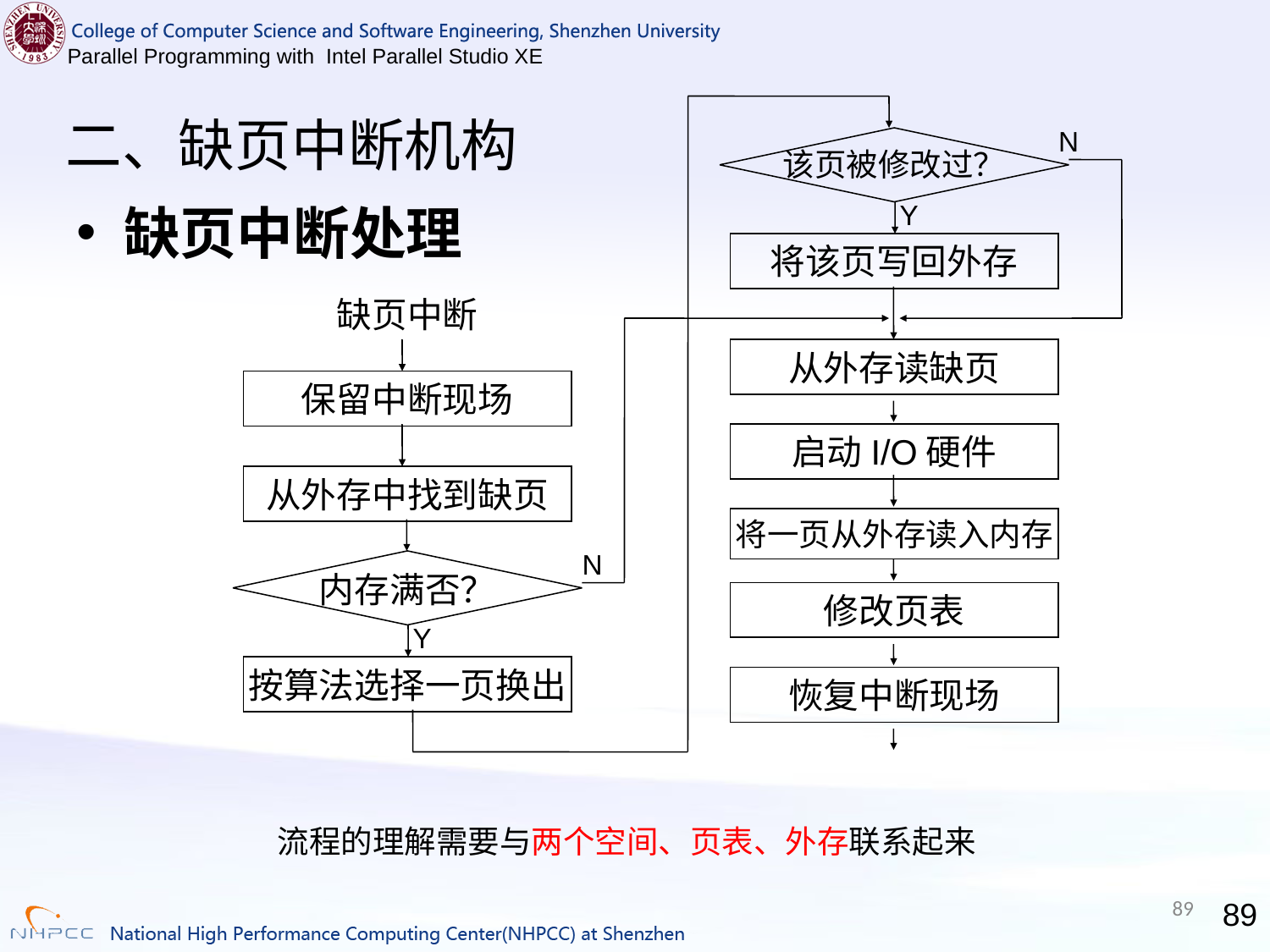

# 二、缺页中断机构

N

该页被修改过？

Y

将该页写回外存
缺页中断

从外存读缺页
保留中断现场

启动I/O硬件
从外存中找到缺页

将一页从外存读入内存

N

内存满否？

修改页表
Y

按算法选择一页换出
恢复中断现场

缺页中断处理
流程的理解需要与两个空间、页表、外存联系起来
89
89